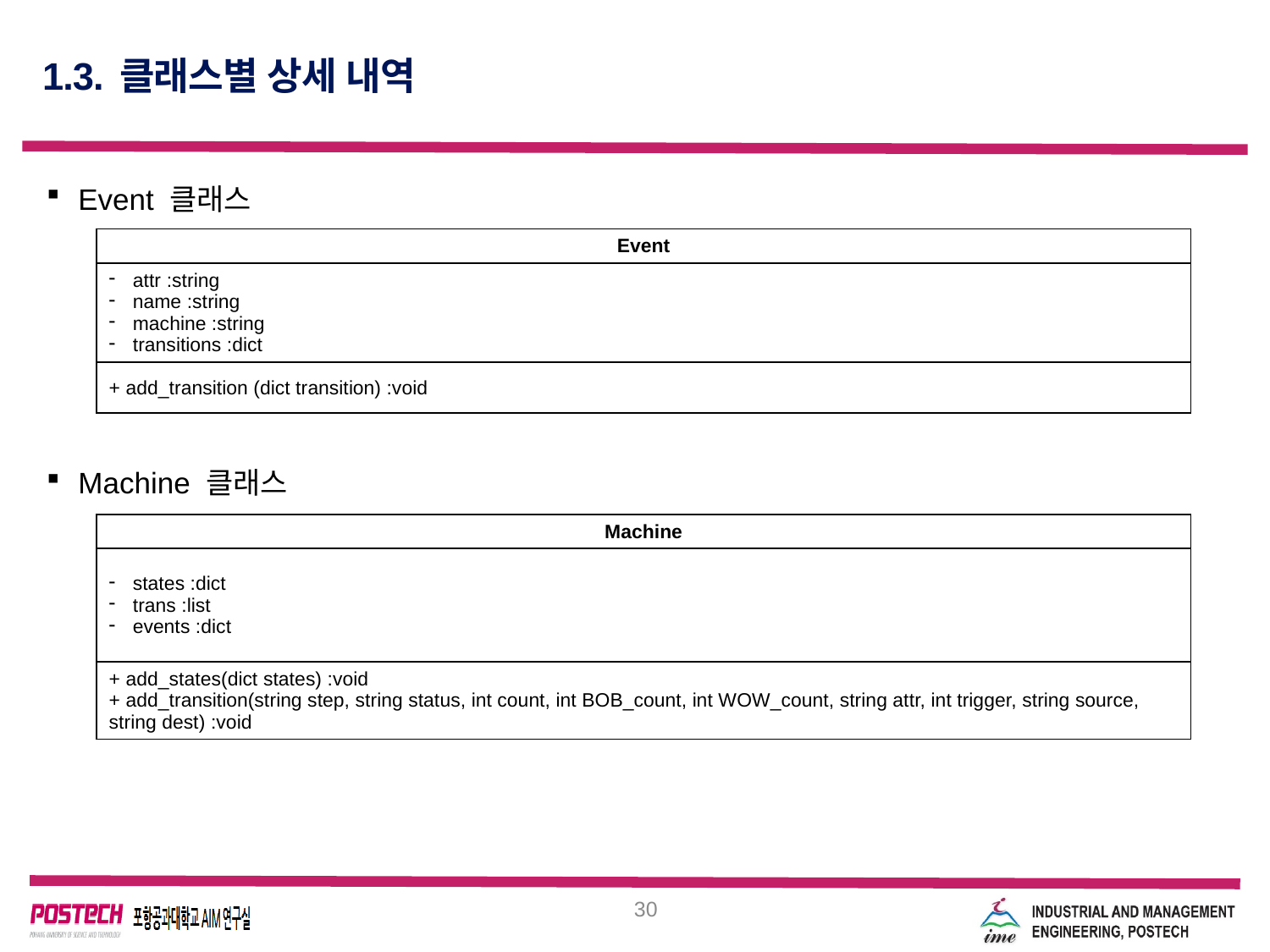

# 1.3. 클래스별 상세 내역
Event 클래스

Machine 클래스

| Event |
| --- |
| attr :string name :string machine :string transitions :dict |
| + add\_transition (dict transition) :void |
| Machine |
| --- |
| states :dict trans :list events :dict |
| + add\_states(dict states) :void + add\_transition(string step, string status, int count, int BOB\_count, int WOW\_count, string attr, int trigger, string source, string dest) :void |
30